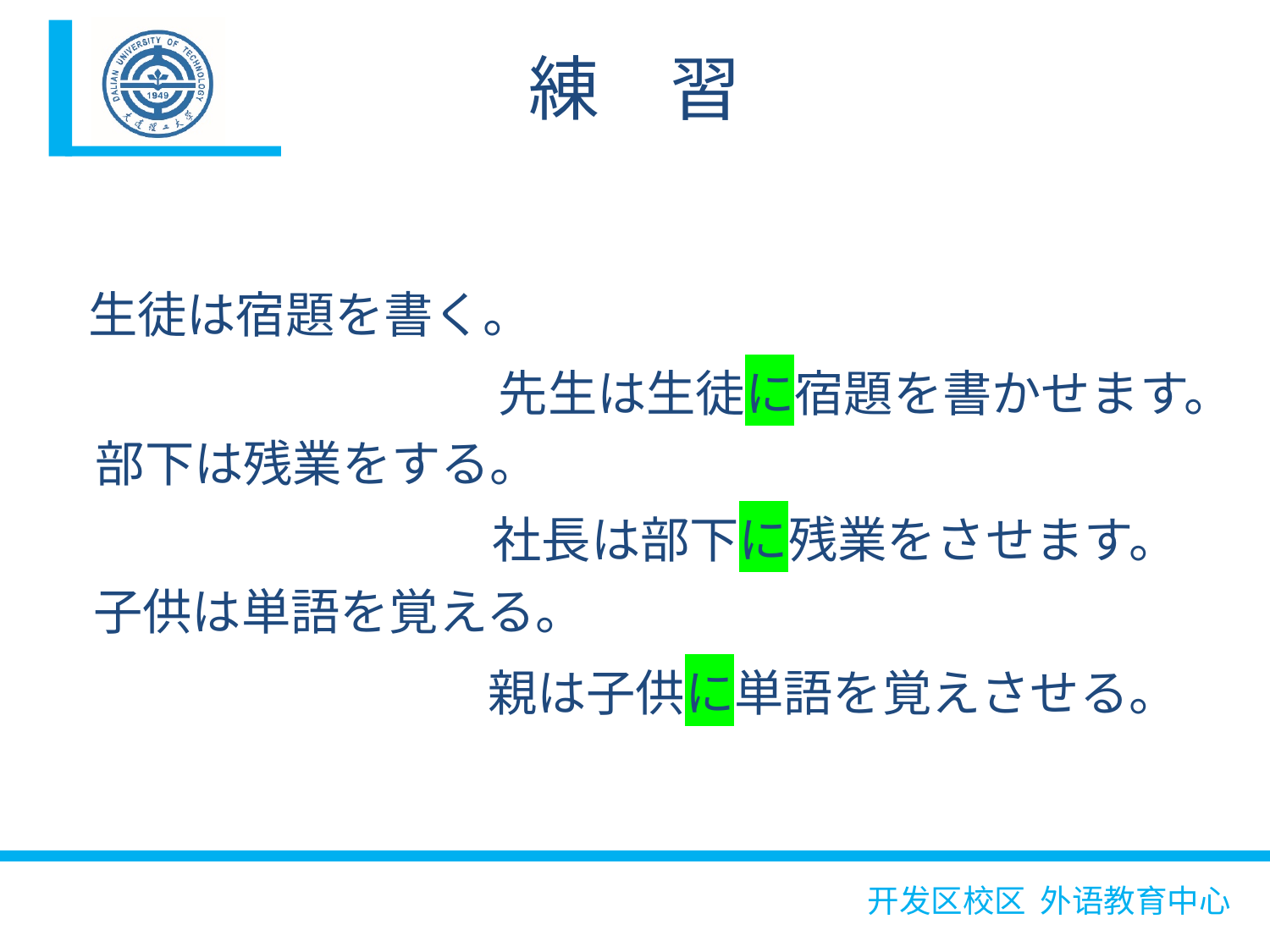

練　習
生徒は宿題を書く。
先生は生徒に宿題を書かせます。
部下は残業をする。
社長は部下に残業をさせます。
子供は単語を覚える。
親は子供に単語を覚えさせる。